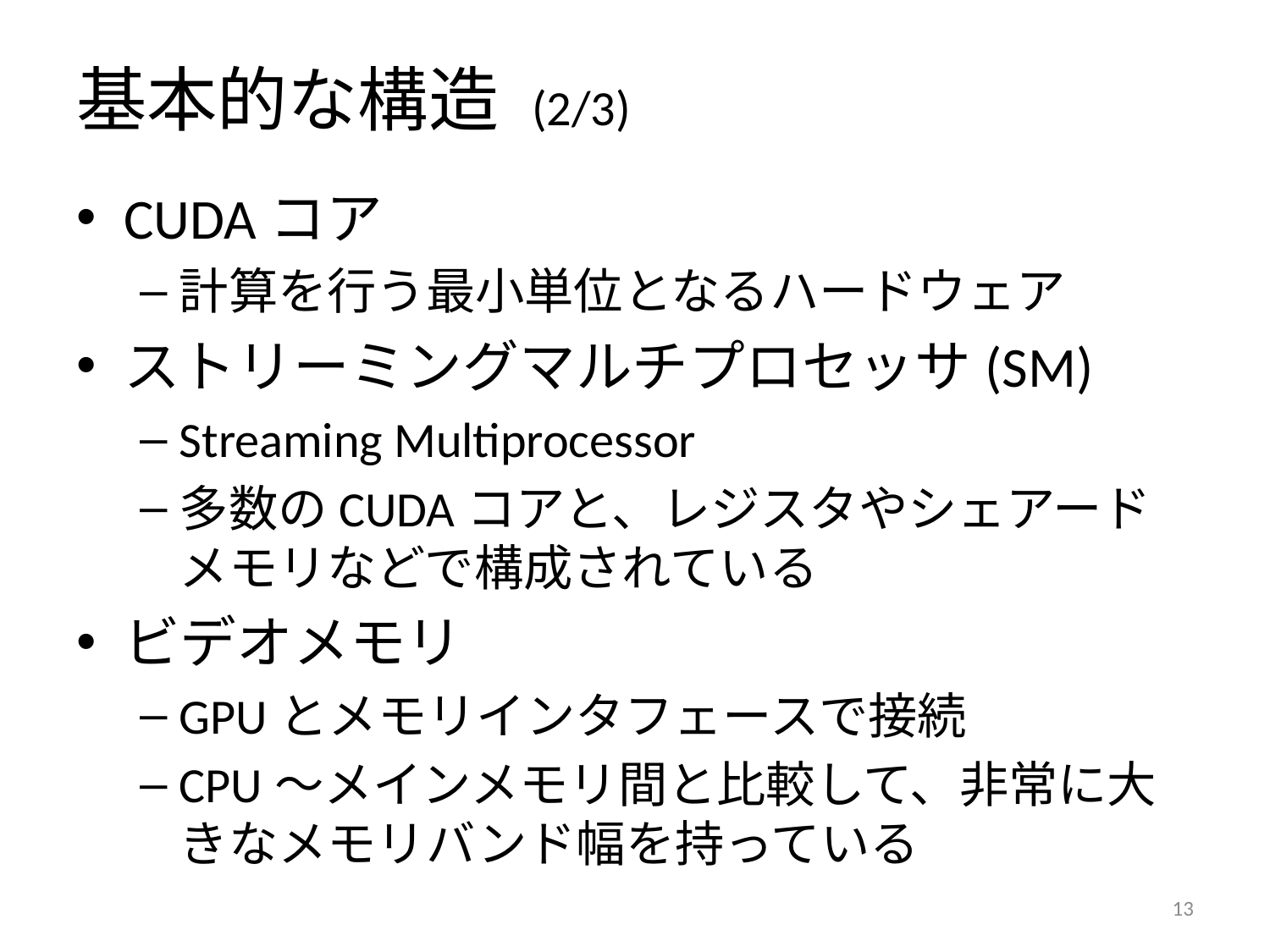

# 基本的な構造 (2/3)
CUDAコア
計算を行う最小単位となるハードウェア
ストリーミングマルチプロセッサ(SM)
Streaming Multiprocessor
多数のCUDAコアと、レジスタやシェアードメモリなどで構成されている
ビデオメモリ
GPUとメモリインタフェースで接続
CPU～メインメモリ間と比較して、非常に大きなメモリバンド幅を持っている

13